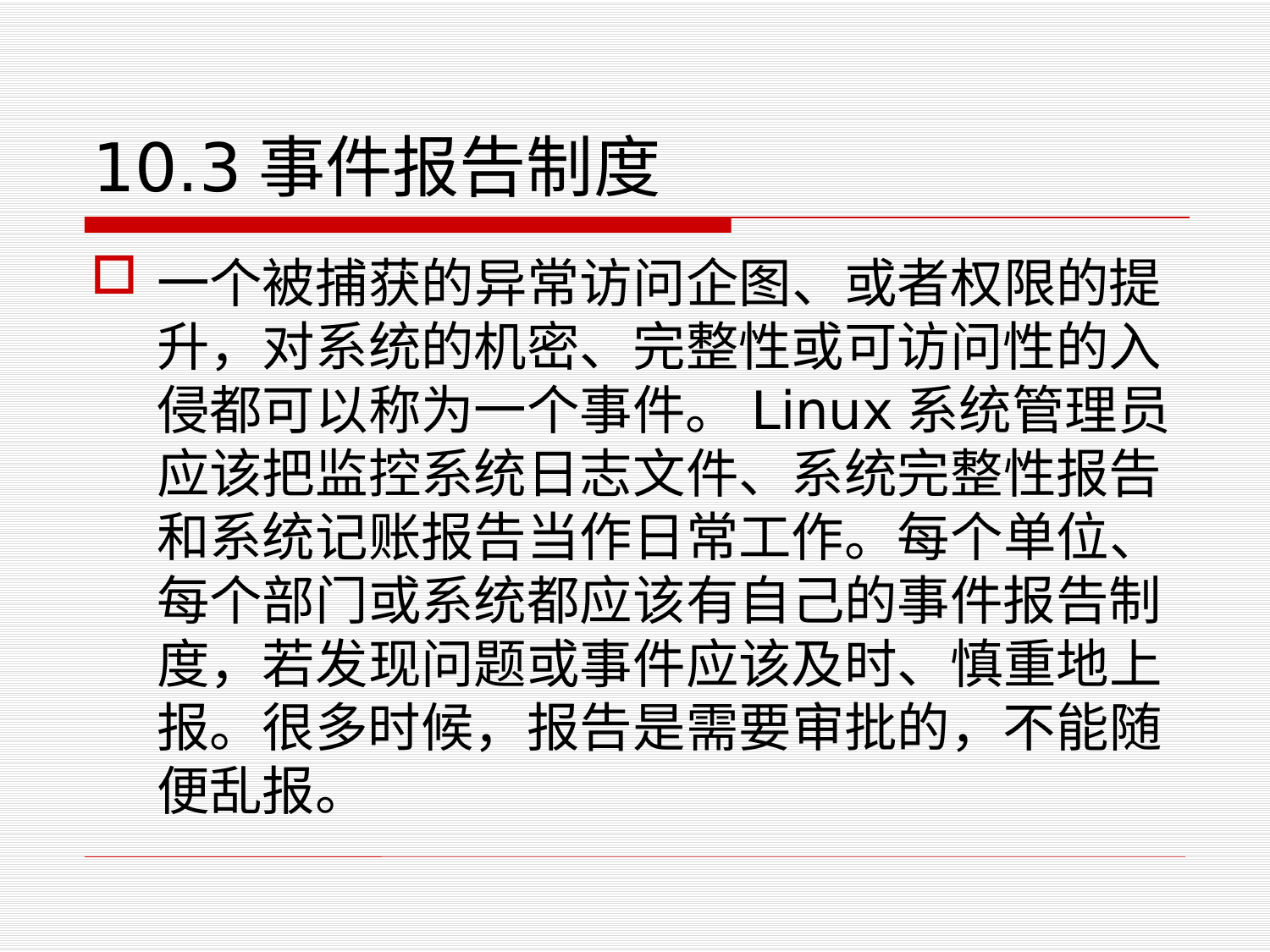

# 10.3事件报告制度
一个被捕获的异常访问企图、或者权限的提升，对系统的机密、完整性或可访问性的入侵都可以称为一个事件。Linux系统管理员应该把监控系统日志文件、系统完整性报告和系统记账报告当作日常工作。每个单位、每个部门或系统都应该有自己的事件报告制度，若发现问题或事件应该及时、慎重地上报。很多时候，报告是需要审批的，不能随便乱报。